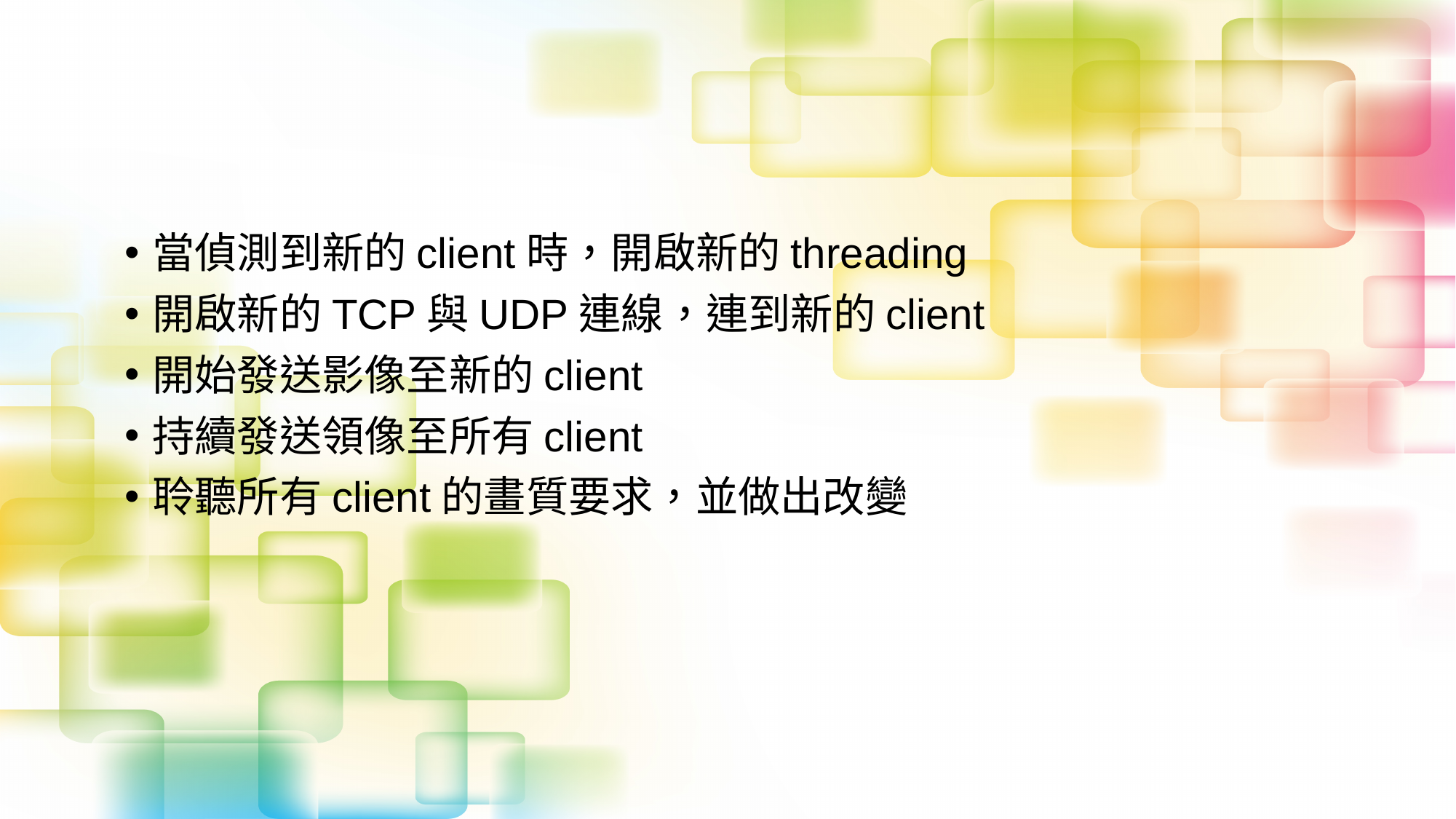

當偵測到新的client時，開啟新的threading
開啟新的TCP與UDP連線，連到新的client
開始發送影像至新的client
持續發送領像至所有client
聆聽所有client的畫質要求，並做出改變